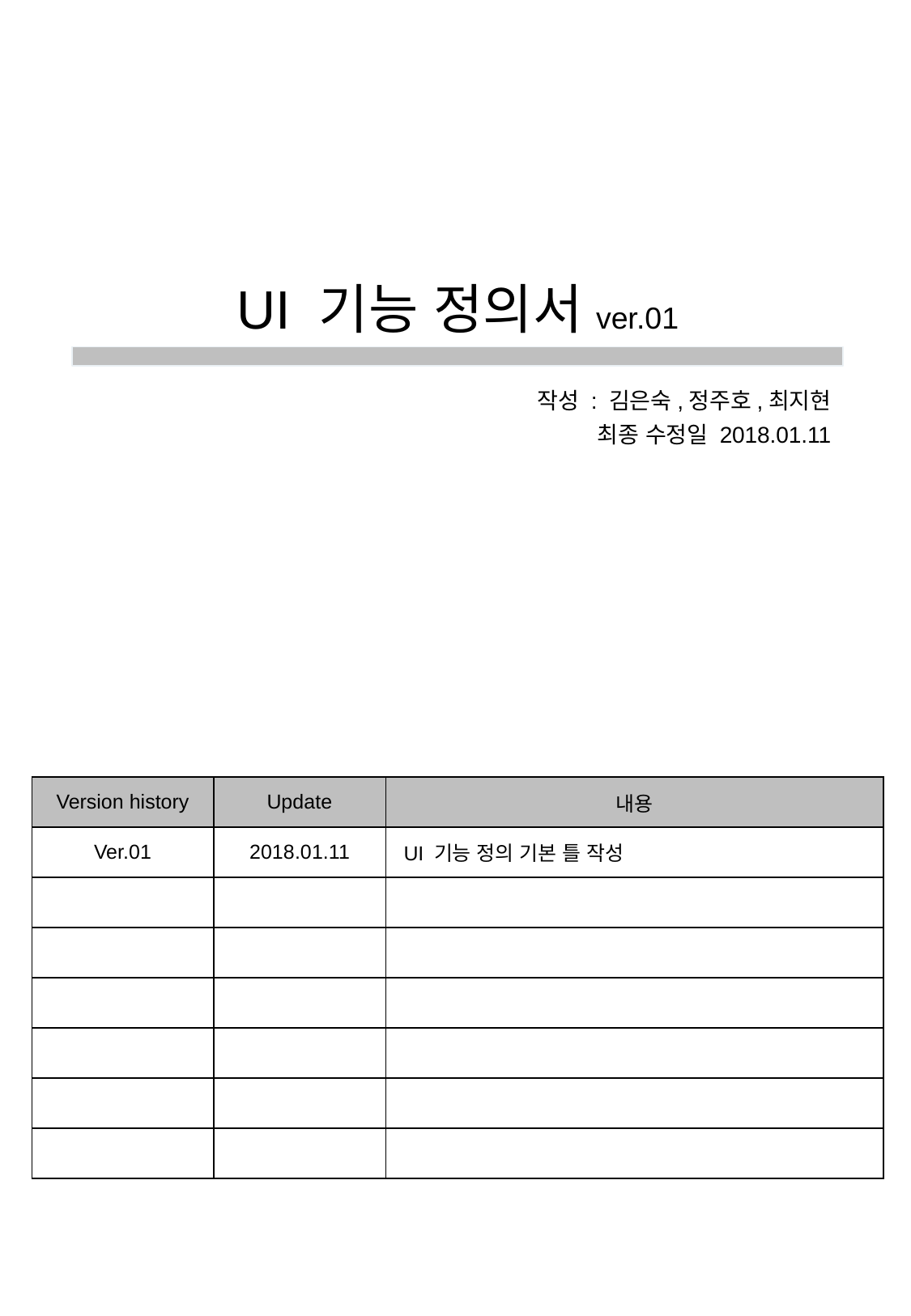

# UI 기능 정의서ver.01

작성 : 김은숙,정주호,최지현
최종 수정일 2018.01.11
| Version history | Update | 내용 |
| --- | --- | --- |
| Ver.01 | 2018.01.11 | UI 기능 정의 기본 틀 작성 |
|  |  |  |
|  |  |  |
|  |  |  |
|  |  |  |
|  |  |  |
|  |  |  |